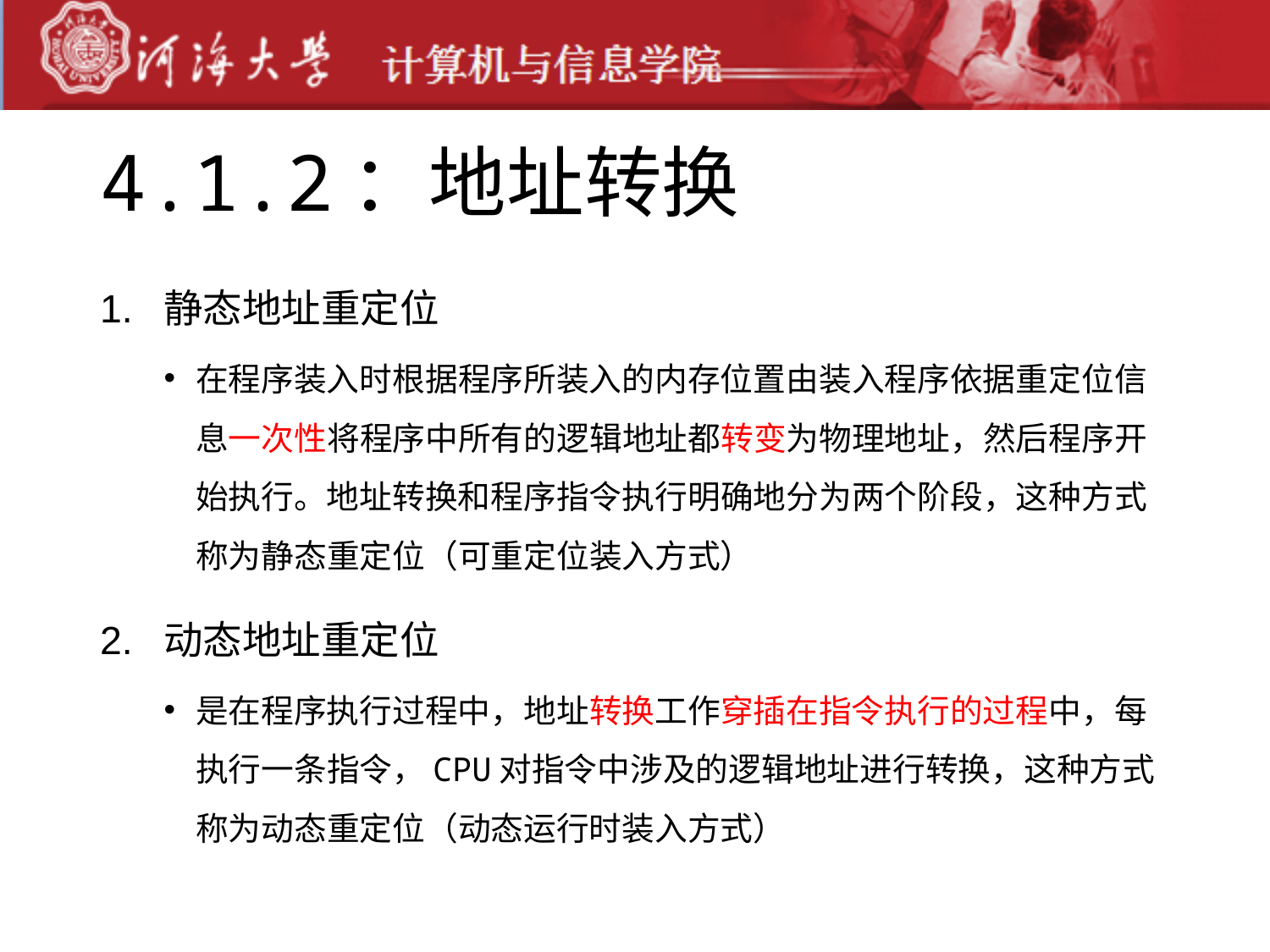

# 4.1.2：地址转换
静态地址重定位
在程序装入时根据程序所装入的内存位置由装入程序依据重定位信息一次性将程序中所有的逻辑地址都转变为物理地址，然后程序开始执行。地址转换和程序指令执行明确地分为两个阶段，这种方式称为静态重定位（可重定位装入方式）
动态地址重定位
是在程序执行过程中，地址转换工作穿插在指令执行的过程中，每执行一条指令，CPU对指令中涉及的逻辑地址进行转换，这种方式称为动态重定位（动态运行时装入方式）